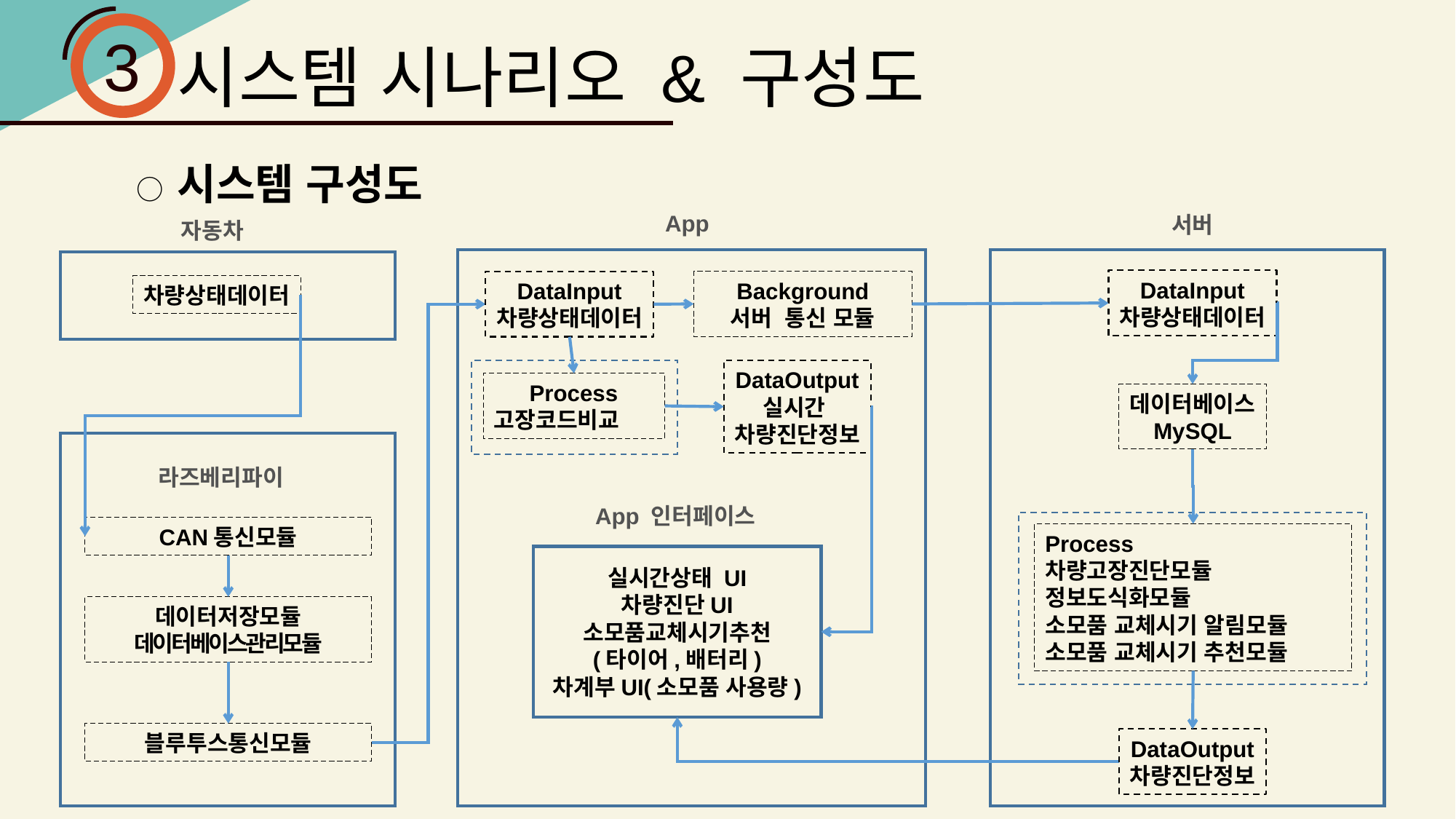

3
시스템 시나리오 & 구성도
○ 시스템 구성도
App
서버
자동차

DataInput
차량상태데이터
Background
서버  통신 모듈
DataInput
차량상태데이터
차량상태데이터

DataOutput
실시간
차량진단정보
Process
고장코드비교
데이터베이스
MySQL

라즈베리파이
App 인터페이스

CAN통신모듈
Process
차량고장진단모듈
정보도식화모듈
소모품 교체시기 알림모듈
소모품 교체시기 추천모듈
실시간상태 UI
차량진단UI
소모품교체시기추천
(타이어,배터리)
차계부UI(소모품 사용량)
데이터저장모듈
데이터베이스관리모듈
블루투스통신모듈
DataOutput
차량진단정보